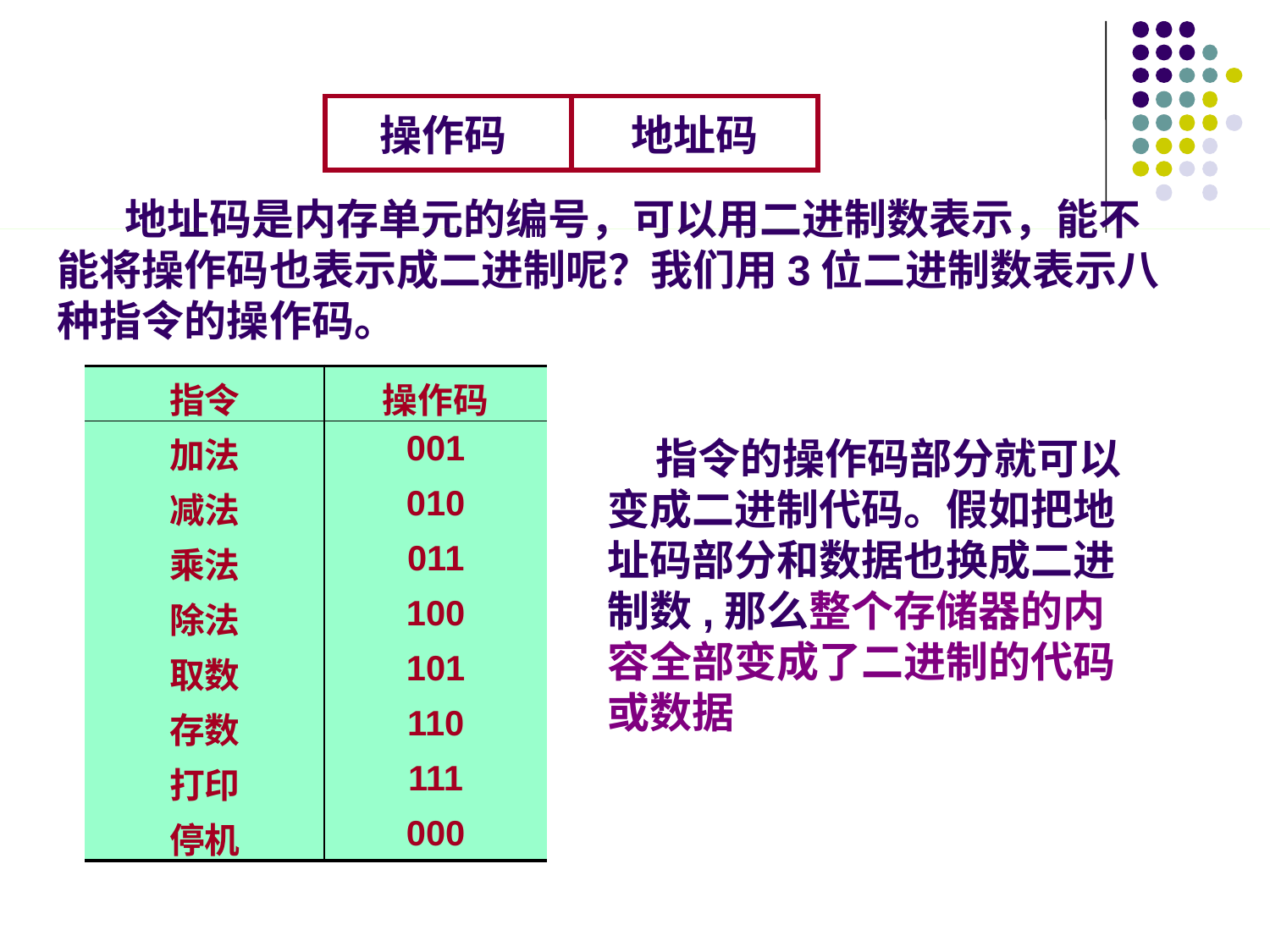

| 操作码 | 地址码 |
| --- | --- |
      地址码是内存单元的编号，可以用二进制数表示，能不能将操作码也表示成二进制呢？我们用3位二进制数表示八种指令的操作码。

| 指令 | 操作码 |
| --- | --- |
| 加法 | 001 |
| 减法 | 010 |
| 乘法 | 011 |
| 除法 | 100 |
| 取数 | 101 |
| 存数 | 110 |
| 打印 | 111 |
| 停机 | 000 |
    指令的操作码部分就可以变成二进制代码。假如把地址码部分和数据也换成二进制数,那么整个存储器的内容全部变成了二进制的代码或数据